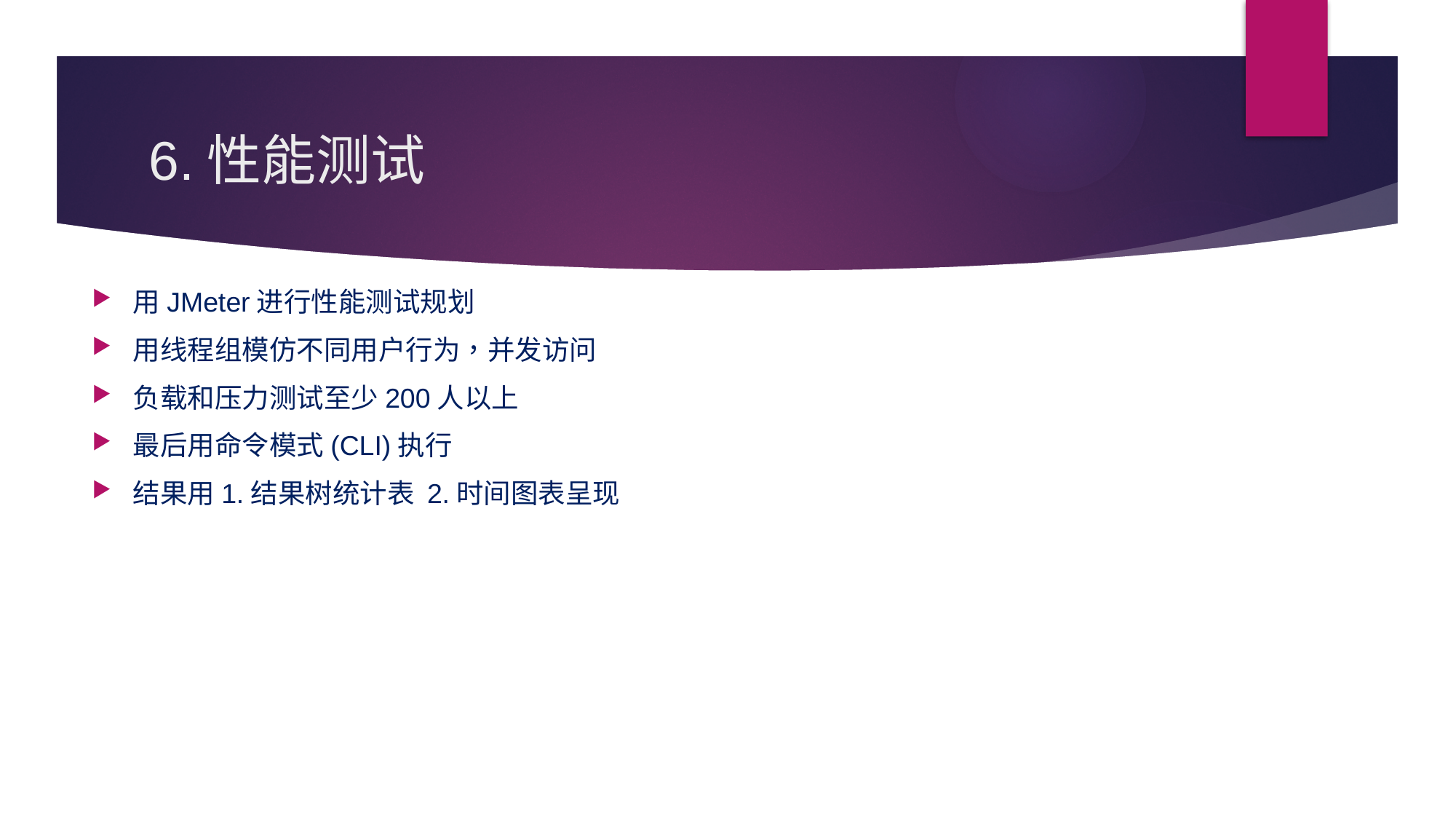

# 6.性能测试
用JMeter进行性能测试规划
用线程组模仿不同用户行为，并发访问
负载和压力测试至少200人以上
最后用命令模式(CLI)执行
结果用1.结果树统计表 2.时间图表呈现